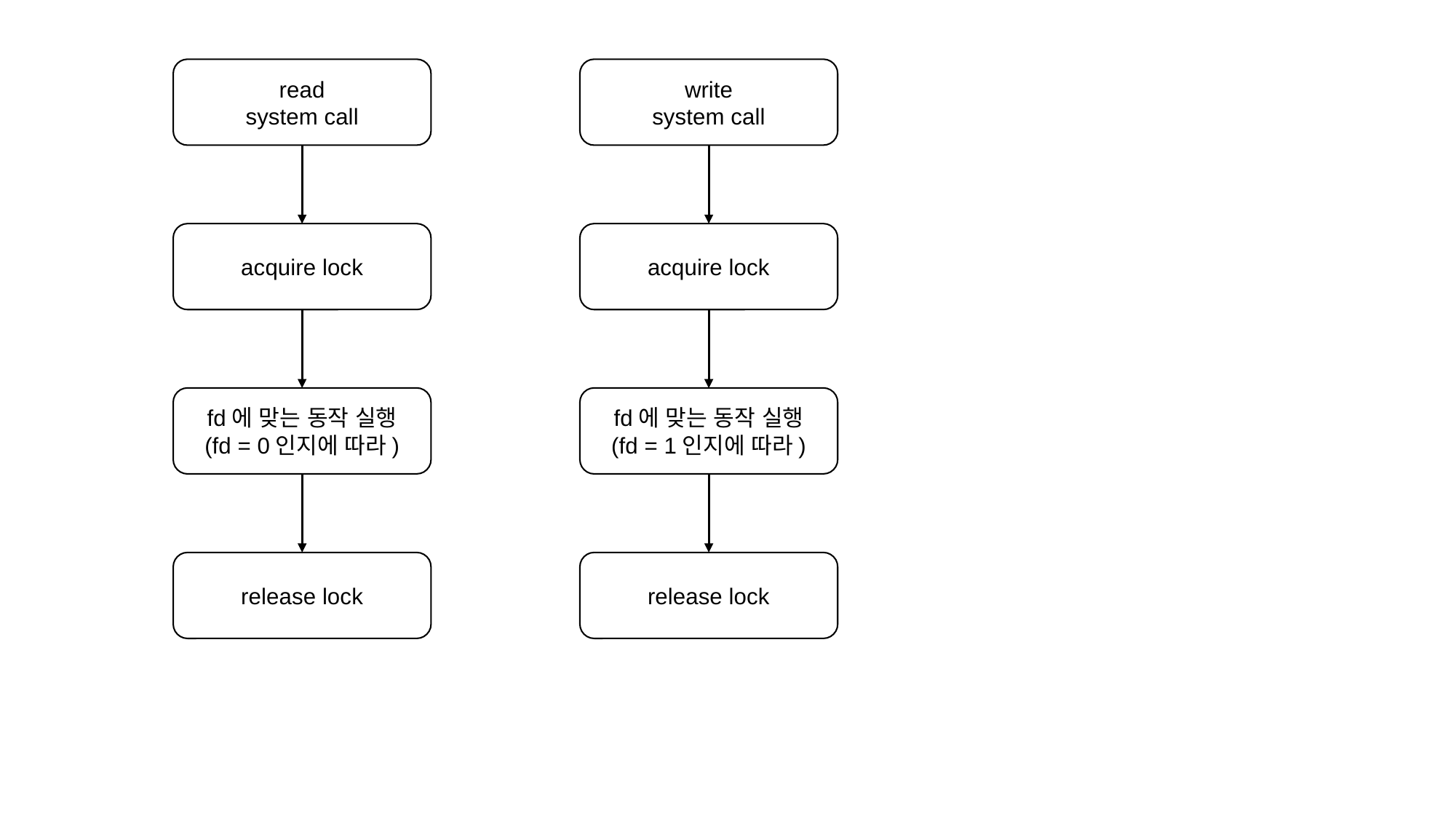

read
system call
write
system call
acquire lock
acquire lock
fd에 맞는 동작 실행
(fd = 0인지에 따라)
fd에 맞는 동작 실행
(fd = 1인지에 따라)
release lock
release lock